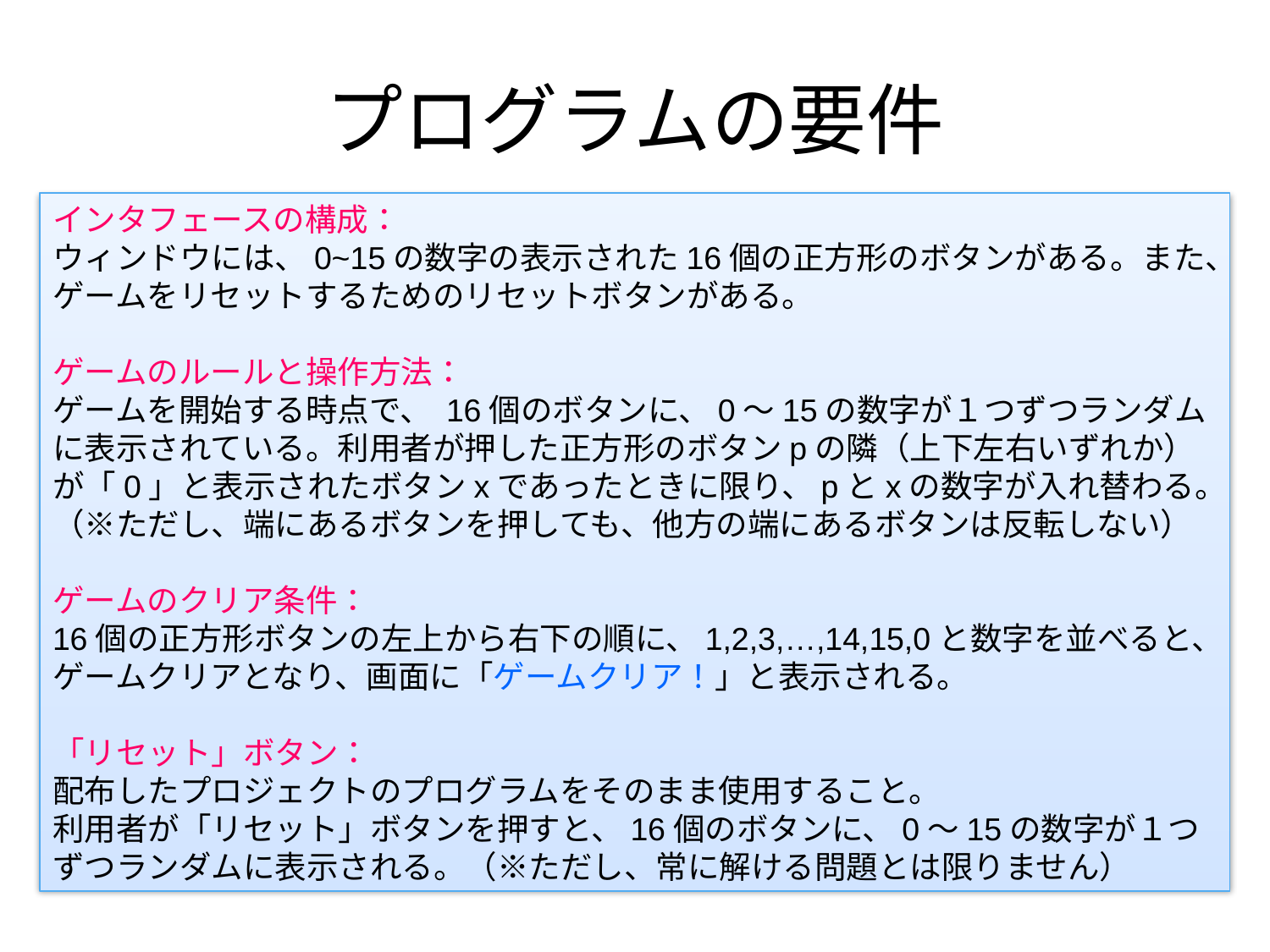

# プログラムの要件
インタフェースの構成：
ウィンドウには、0~15の数字の表示された16個の正方形のボタンがある。また、ゲームをリセットするためのリセットボタンがある。

ゲームのルールと操作方法：
ゲームを開始する時点で、 16個のボタンに、0～15の数字が１つずつランダムに表示されている。利用者が押した正方形のボタンpの隣（上下左右いずれか）が「0」と表示されたボタンxであったときに限り、pとxの数字が入れ替わる。
（※ただし、端にあるボタンを押しても、他方の端にあるボタンは反転しない）

ゲームのクリア条件：
16個の正方形ボタンの左上から右下の順に、1,2,3,…,14,15,0と数字を並べると、ゲームクリアとなり、画面に「ゲームクリア！」と表示される。

「リセット」ボタン：
配布したプロジェクトのプログラムをそのまま使用すること。
利用者が「リセット」ボタンを押すと、16個のボタンに、0～15の数字が１つずつランダムに表示される。（※ただし、常に解ける問題とは限りません）